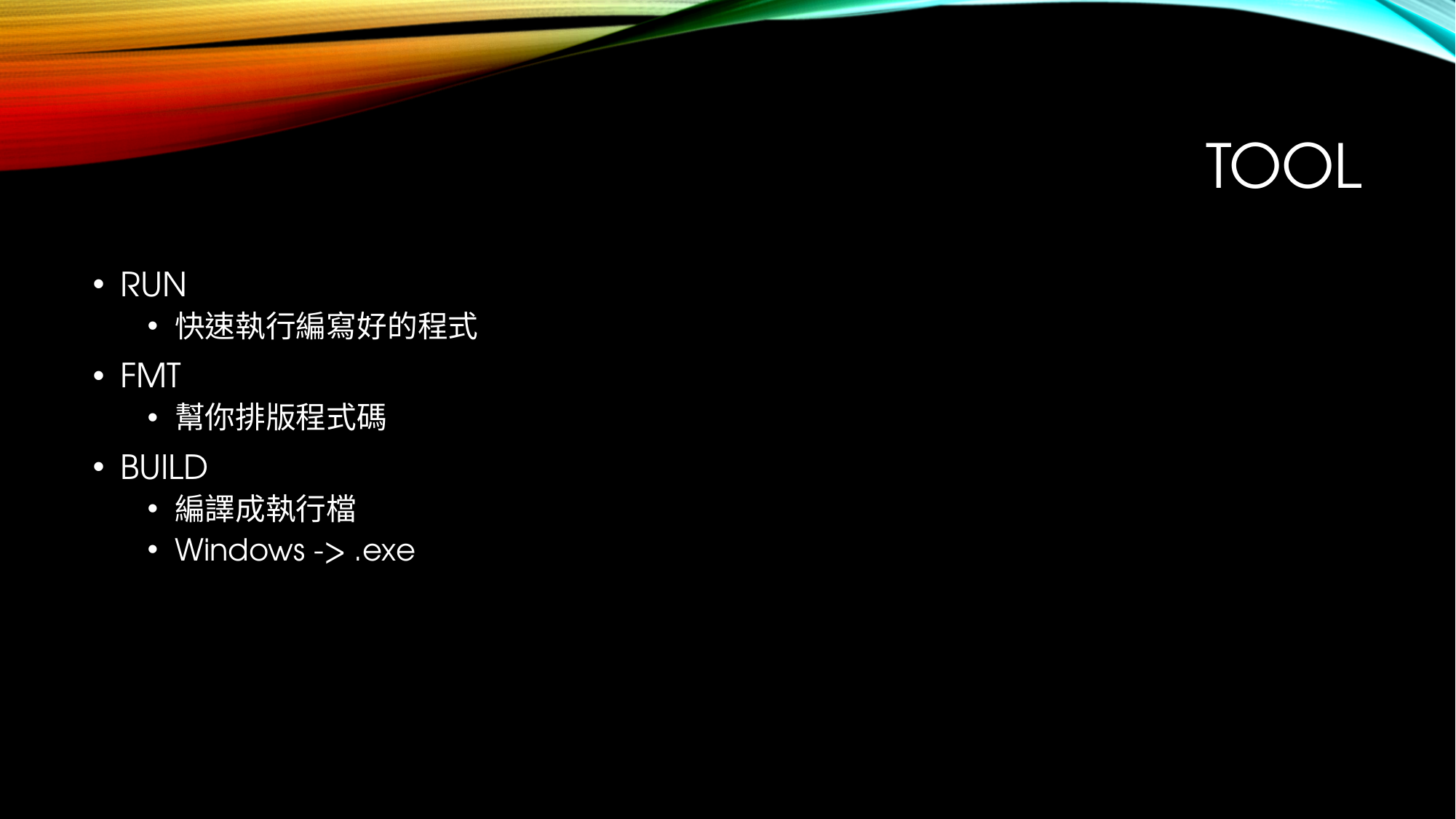

# Tool
RUN
快速執行編寫好的程式
FMT
幫你排版程式碼
BUILD
編譯成執行檔
Windows -> .exe